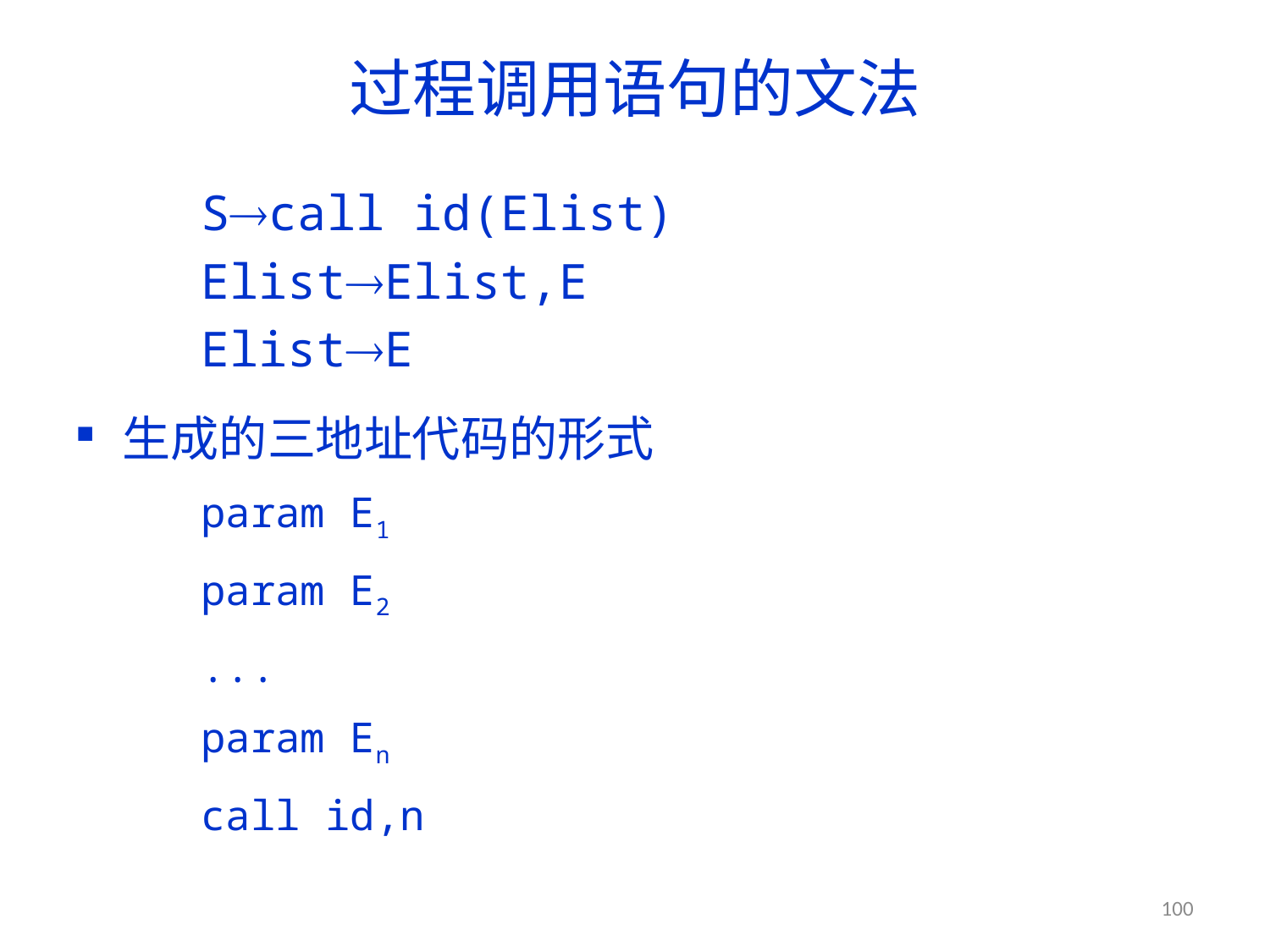

# 过程调用语句的文法
S→call id(Elist)
Elist→Elist,E
Elist→E
生成的三地址代码的形式
param E1
param E2
...
param En
call id,n
100